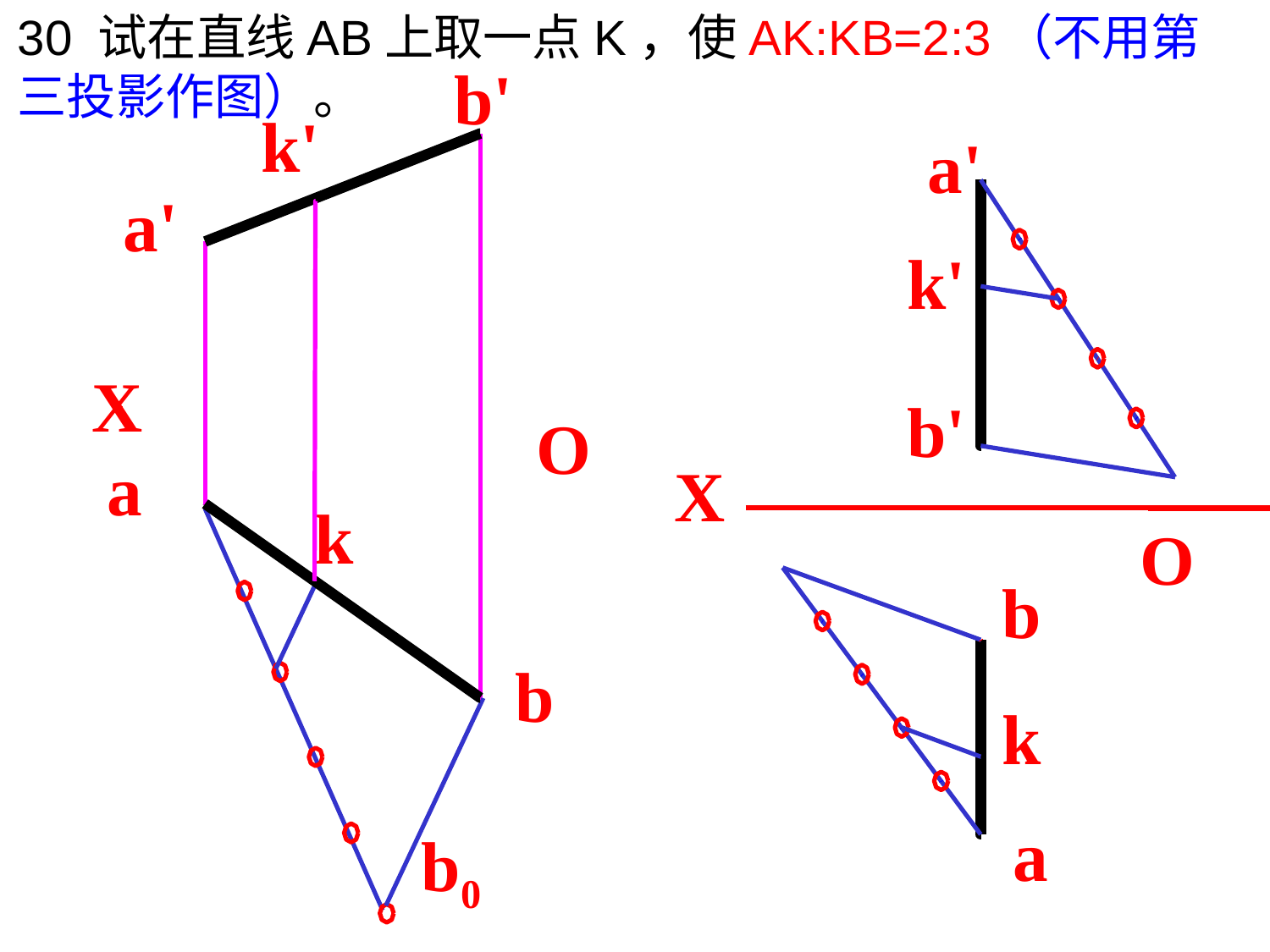

30 试在直线AB上取一点K，使AK:KB=2:3（不用第三投影作图）。

b'
k'

a'

k'

b'

X

O

b

k

a

a'

X
O

a
k

b

b0